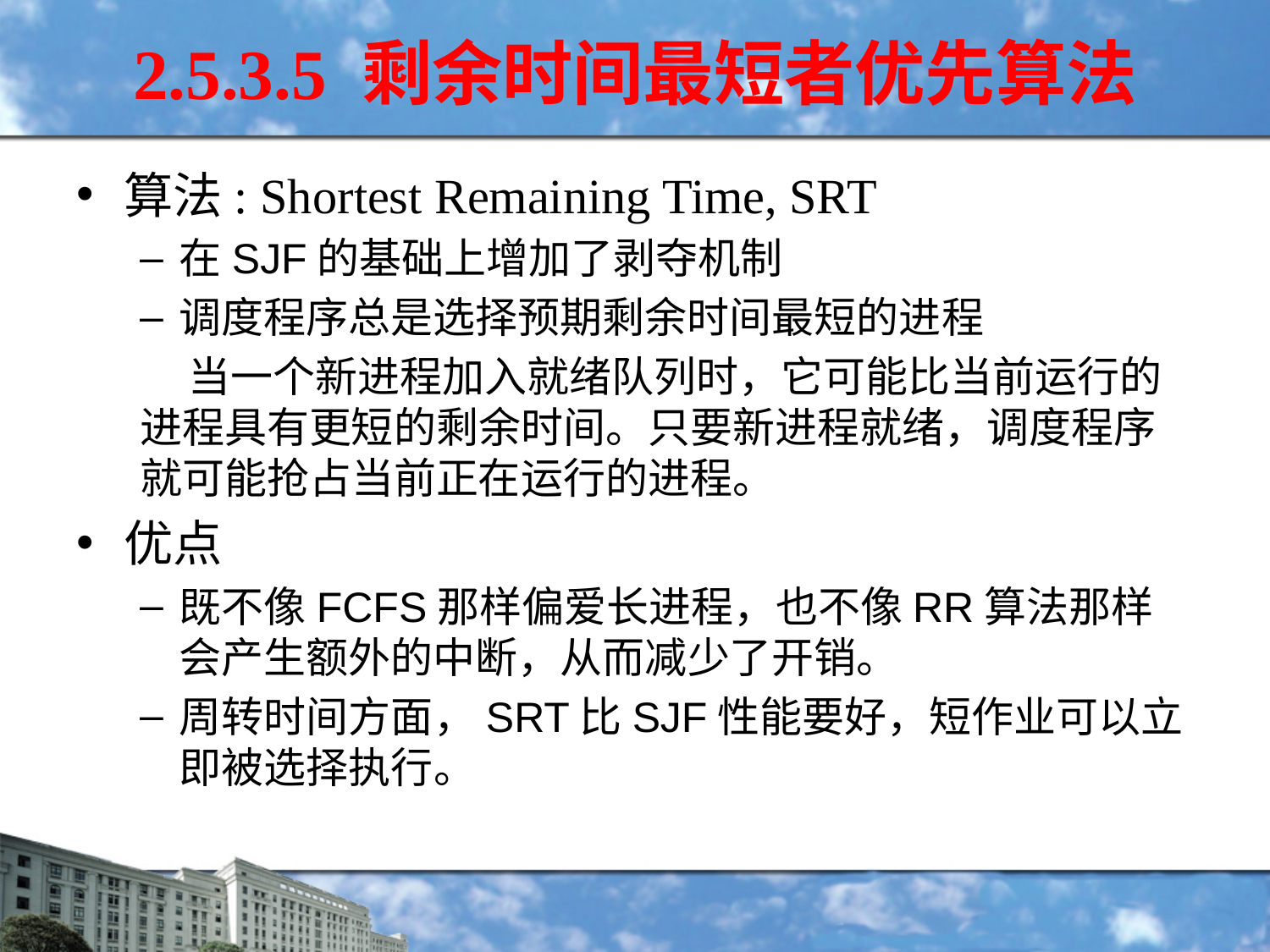

2.5.3.5 剩余时间最短者优先算法
算法: Shortest Remaining Time, SRT
在SJF的基础上增加了剥夺机制
调度程序总是选择预期剩余时间最短的进程
    当一个新进程加入就绪队列时，它可能比当前运行的进程具有更短的剩余时间。只要新进程就绪，调度程序就可能抢占当前正在运行的进程。
优点
既不像FCFS那样偏爱长进程，也不像RR算法那样会产生额外的中断，从而减少了开销。
周转时间方面，SRT比SJF性能要好，短作业可以立即被选择执行。